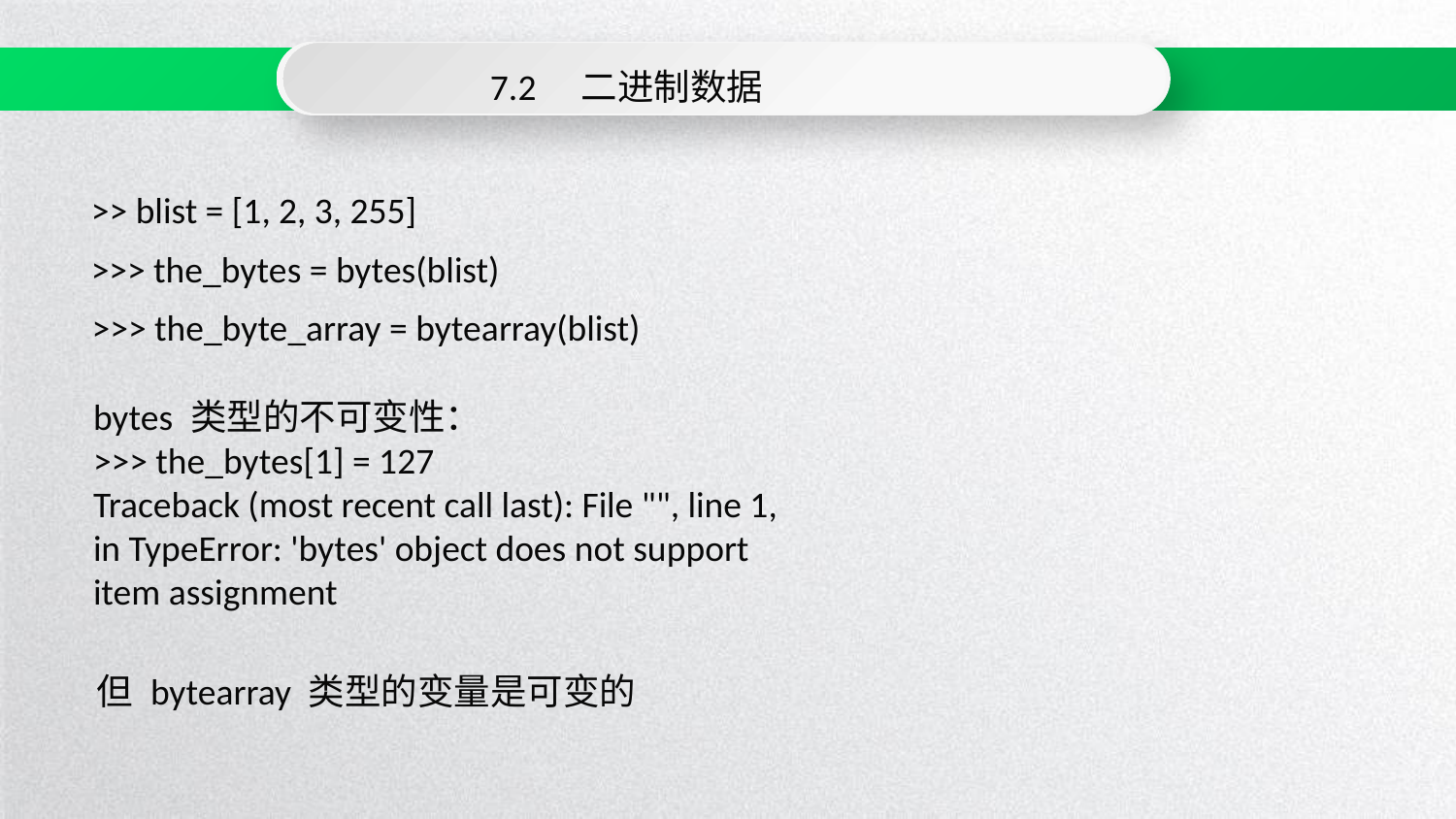

7.2　二进制数据
>> blist = [1, 2, 3, 255]
>>> the_bytes = bytes(blist)
>>> the_byte_array = bytearray(blist)
bytes 类型的不可变性：
>>> the_bytes[1] = 127
Traceback (most recent call last): File "", line 1, in TypeError: 'bytes' object does not support item assignment
但 bytearray 类型的变量是可变的